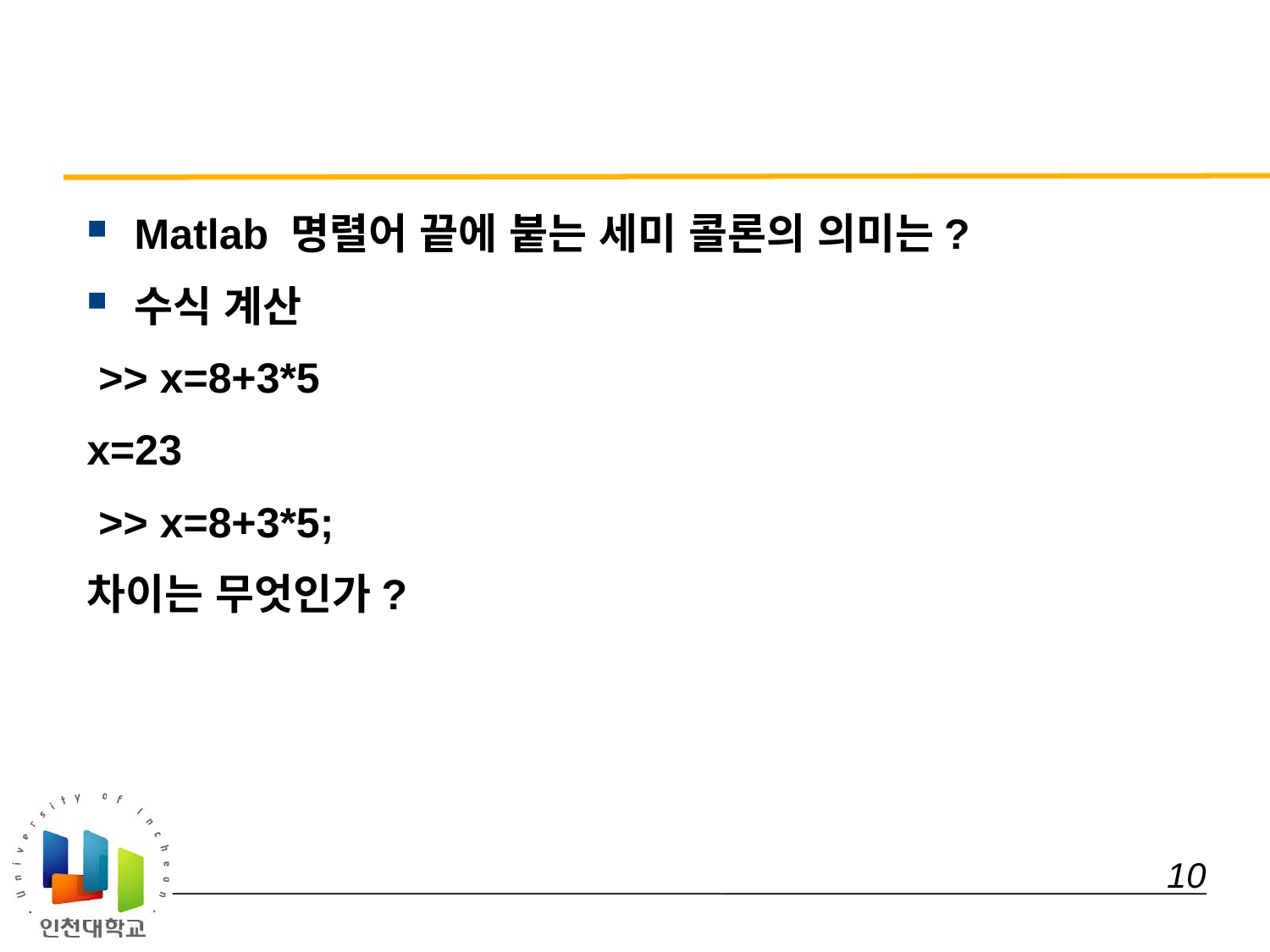

#
Matlab 명렬어 끝에 붙는 세미 콜론의 의미는?
수식 계산
 >> x=8+3*5
x=23
 >> x=8+3*5;
차이는 무엇인가?
 10